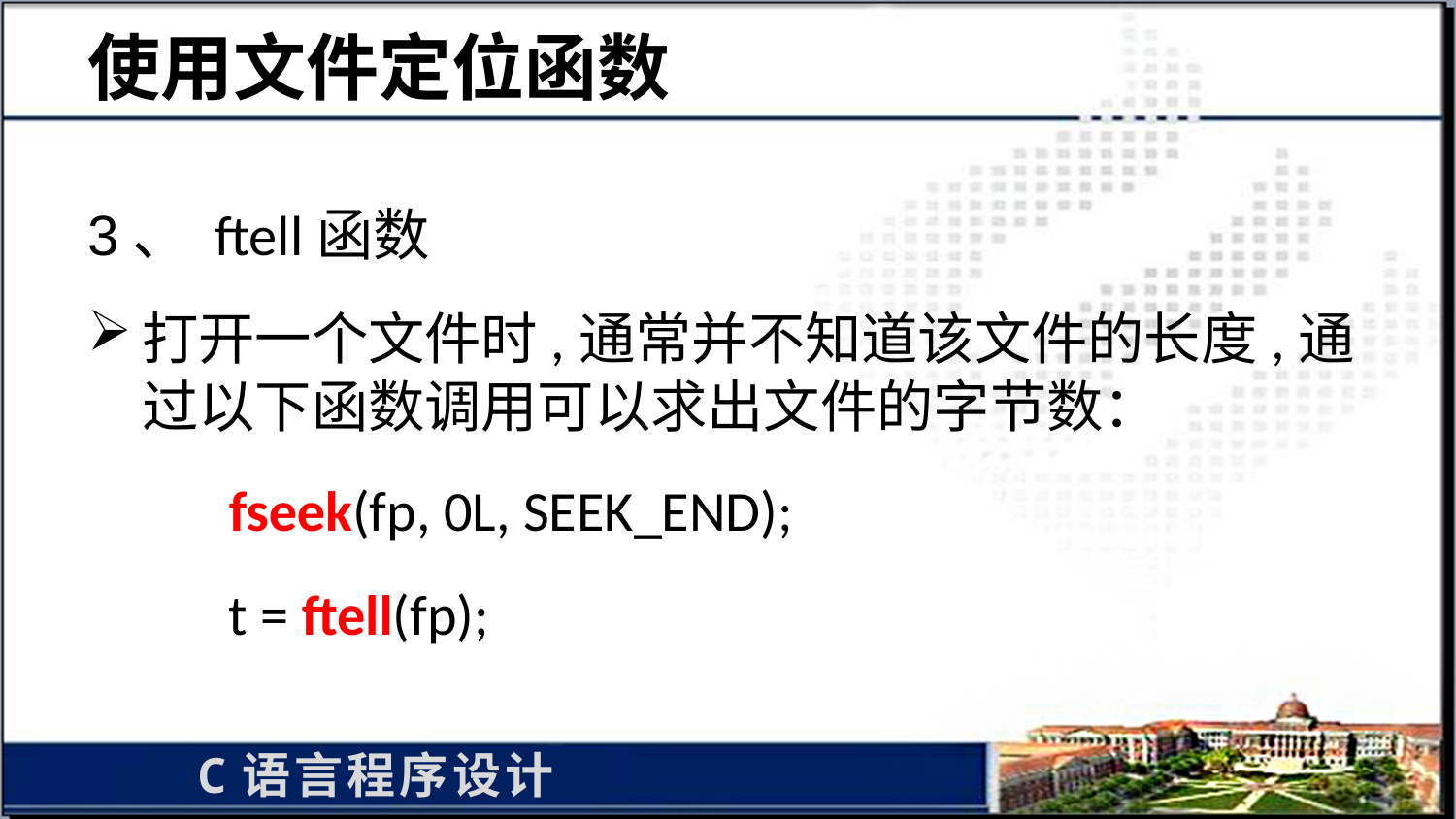

# 使用文件定位函数
3、 ftell函数
打开一个文件时,通常并不知道该文件的长度,通过以下函数调用可以求出文件的字节数：
           fseek(fp, 0L, SEEK_END);
           t = ftell(fp);